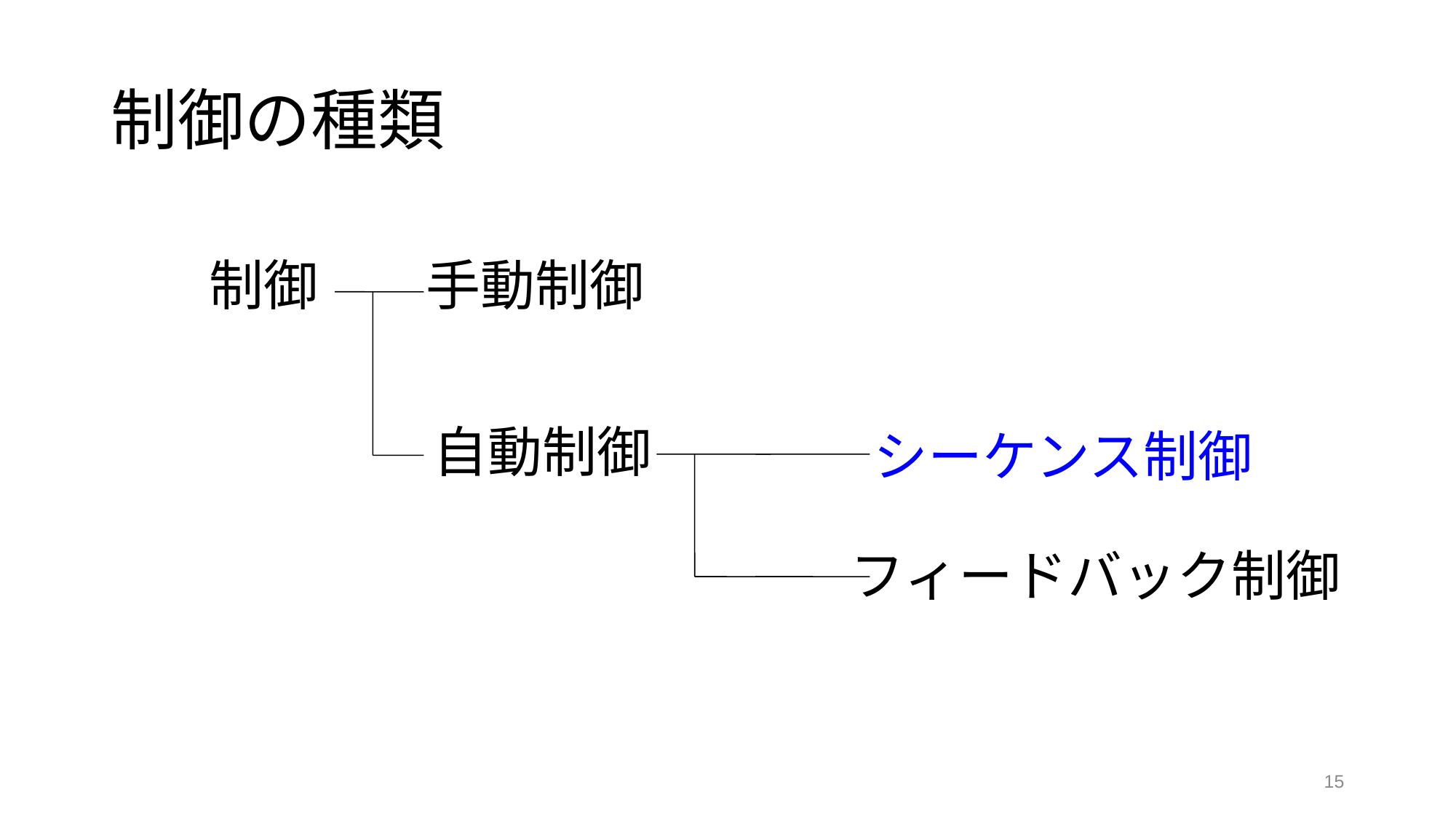

# 制御の種類
制御
手動制御

自動制御
シーケンス制御

フィードバック制御
15